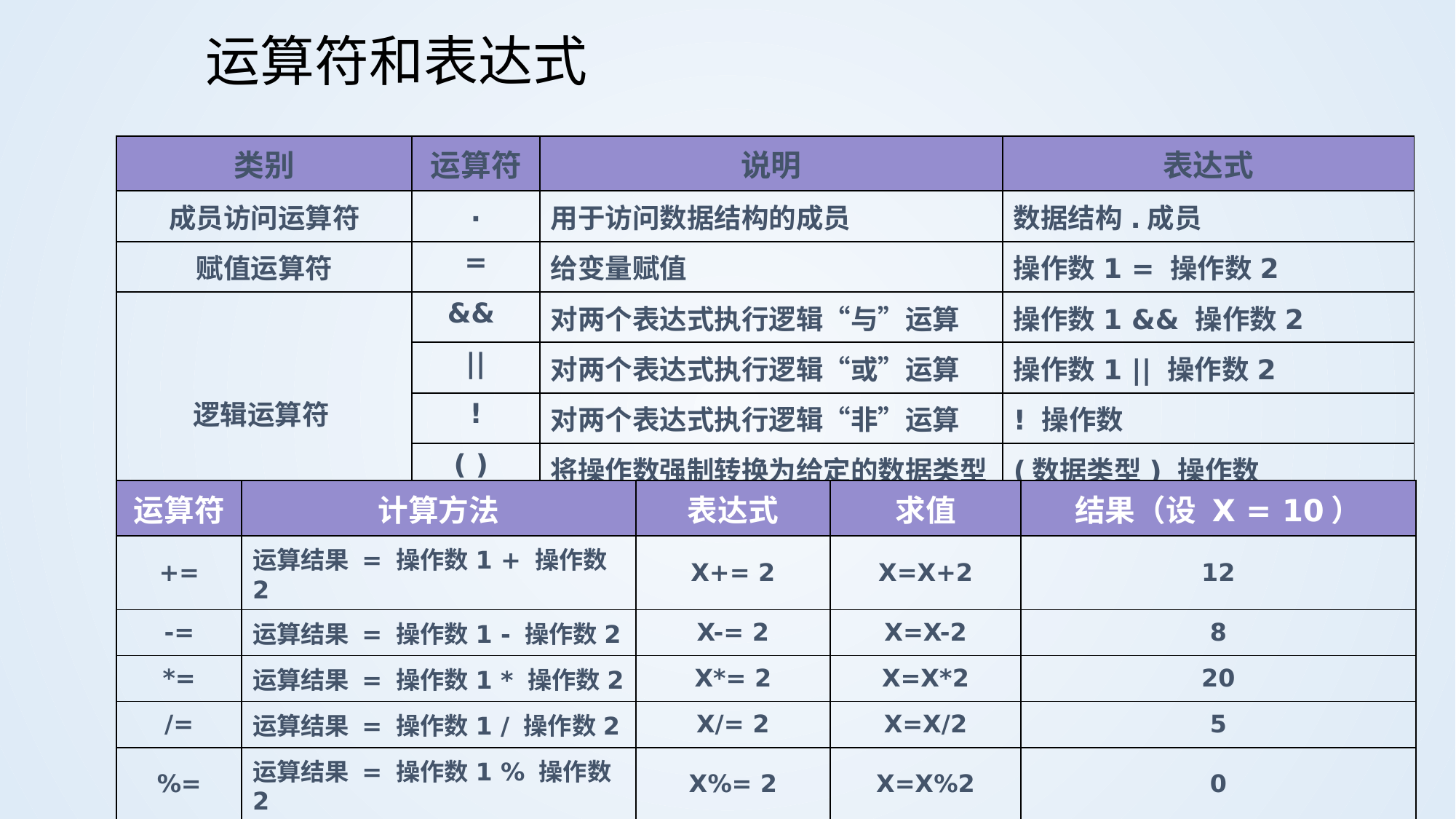

# 运算符和表达式
| 类别 | 运算符 | 说明 | 表达式 |
| --- | --- | --- | --- |
| 成员访问运算符 | . | 用于访问数据结构的成员 | 数据结构.成员 |
| 赋值运算符 | = | 给变量赋值 | 操作数1 = 操作数2 |
| 逻辑运算符 | && | 对两个表达式执行逻辑“与”运算 | 操作数1 && 操作数2 |
|  | || | 对两个表达式执行逻辑“或”运算 | 操作数1 || 操作数2 |
|  | ! | 对两个表达式执行逻辑“非”运算 | ! 操作数 |
|  | ( ) | 将操作数强制转换为给定的数据类型 | (数据类型) 操作数 |
| 运算符 | 计算方法 | 表达式 | 求值 | 结果（设 X = 10） |
| --- | --- | --- | --- | --- |
| += | 运算结果 = 操作数1 + 操作数2 | X+= 2 | X=X+2 | 12 |
| -= | 运算结果 = 操作数1 - 操作数2 | X-= 2 | X=X-2 | 8 |
| \*= | 运算结果 = 操作数1 \* 操作数2 | X\*= 2 | X=X\*2 | 20 |
| /= | 运算结果 = 操作数1 / 操作数2 | X/= 2 | X=X/2 | 5 |
| %= | 运算结果 = 操作数1 % 操作数2 | X%= 2 | X=X%2 | 0 |